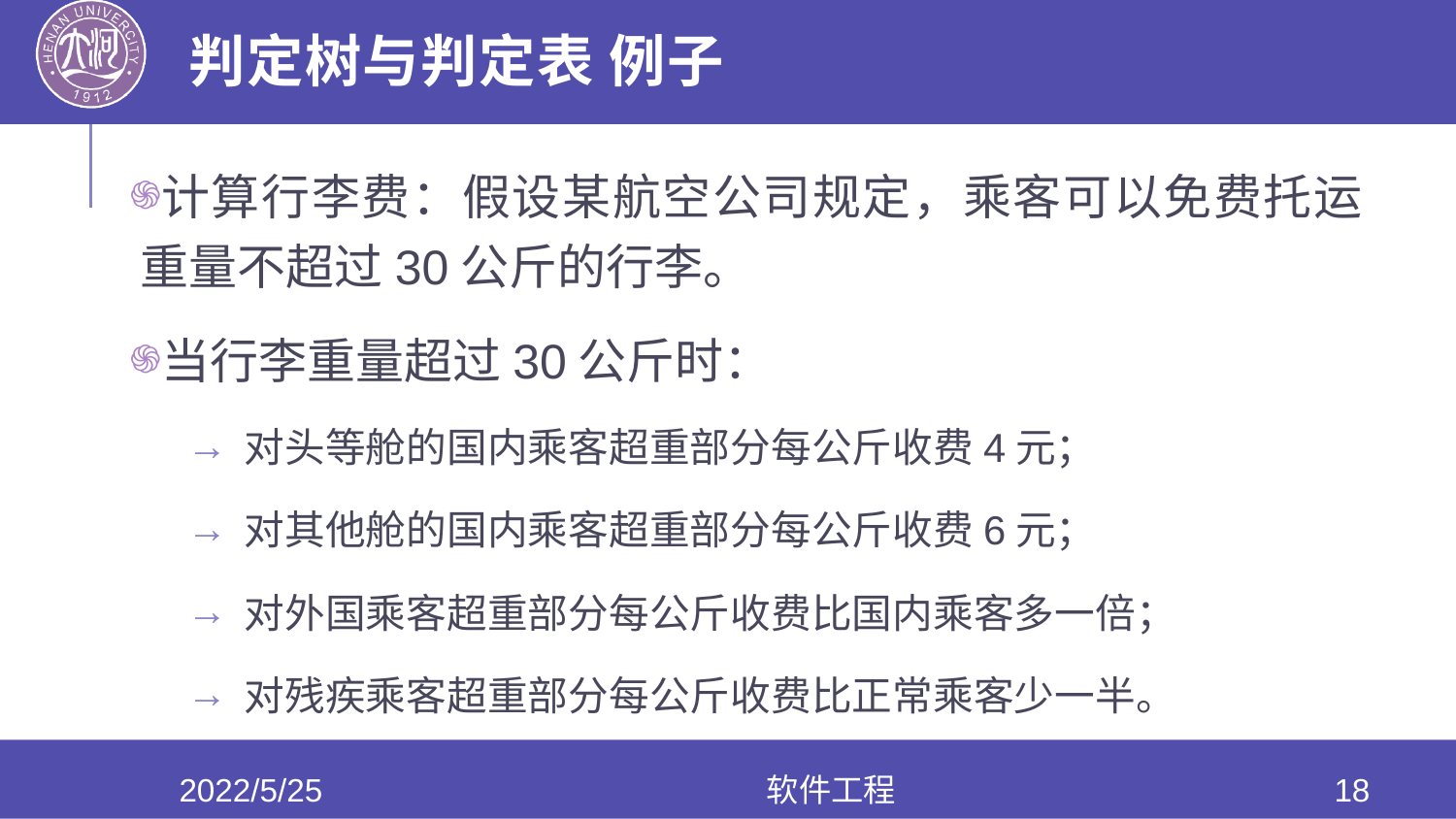

# 判定树与判定表 例子
计算行李费：假设某航空公司规定，乘客可以免费托运重量不超过30公斤的行李。
当行李重量超过30公斤时：
对头等舱的国内乘客超重部分每公斤收费4元；
对其他舱的国内乘客超重部分每公斤收费6元；
对外国乘客超重部分每公斤收费比国内乘客多一倍；
对残疾乘客超重部分每公斤收费比正常乘客少一半。
2022/5/25
软件工程
18